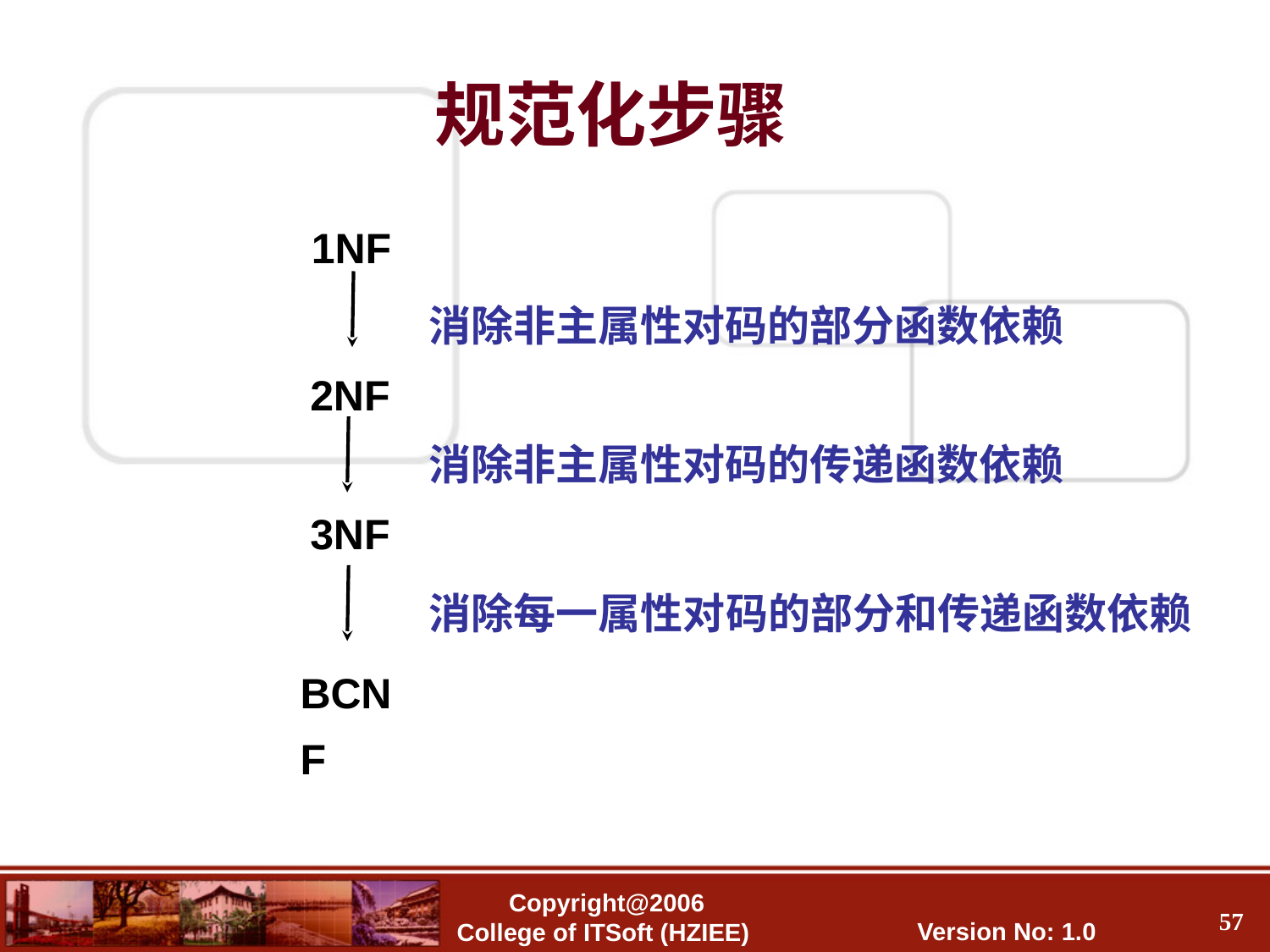

规范化步骤
1NF

消除非主属性对码的部分函数依赖

2NF

消除非主属性对码的传递函数依赖

3NF

消除每一属性对码的部分和传递函数依赖
BCNF